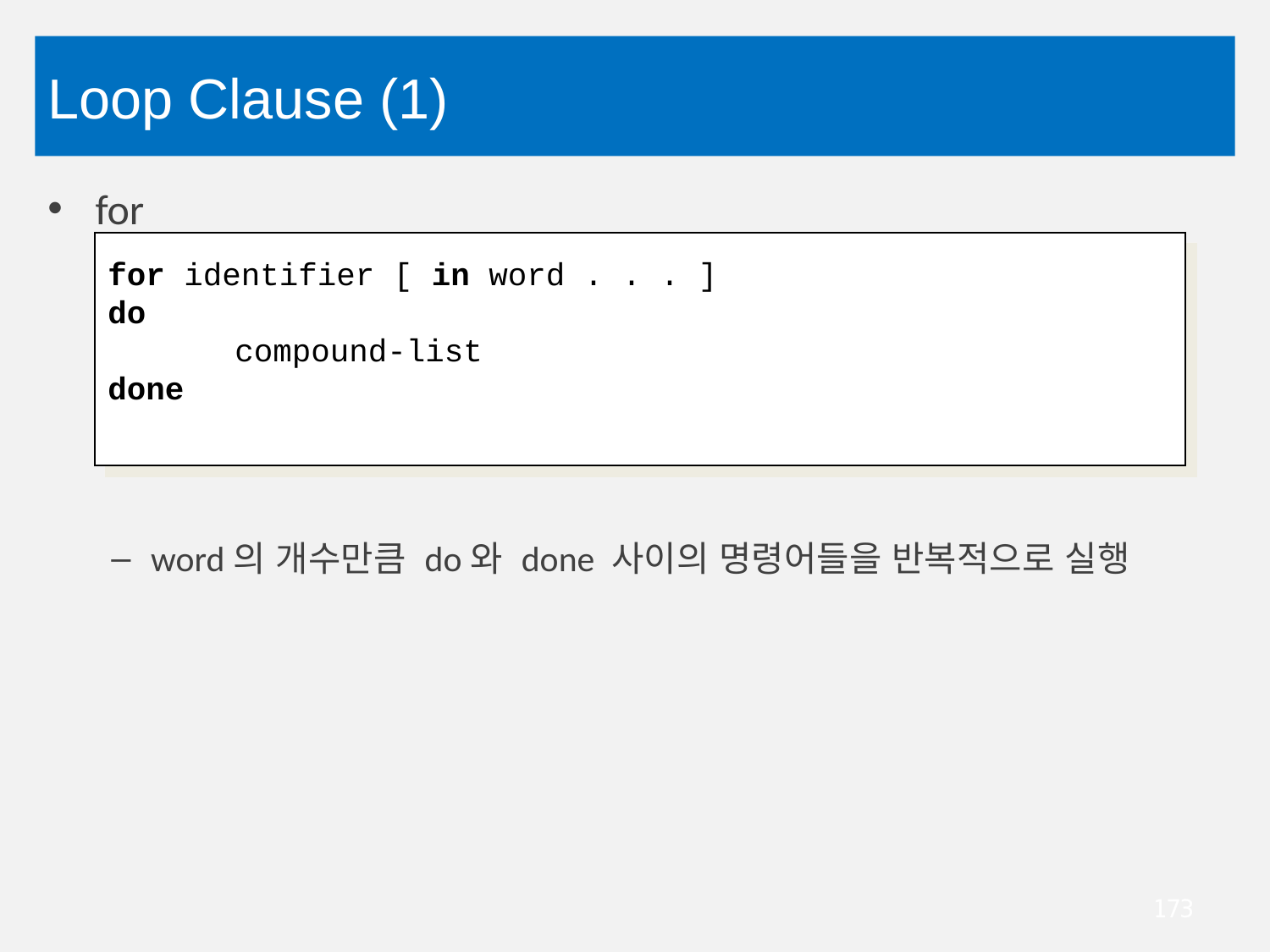

# Loop Clause (1)
for

word의 개수만큼 do와 done 사이의 명령어들을 반복적으로 실행
for identifier [ in word . . . ]
do
	compound-list
done

173